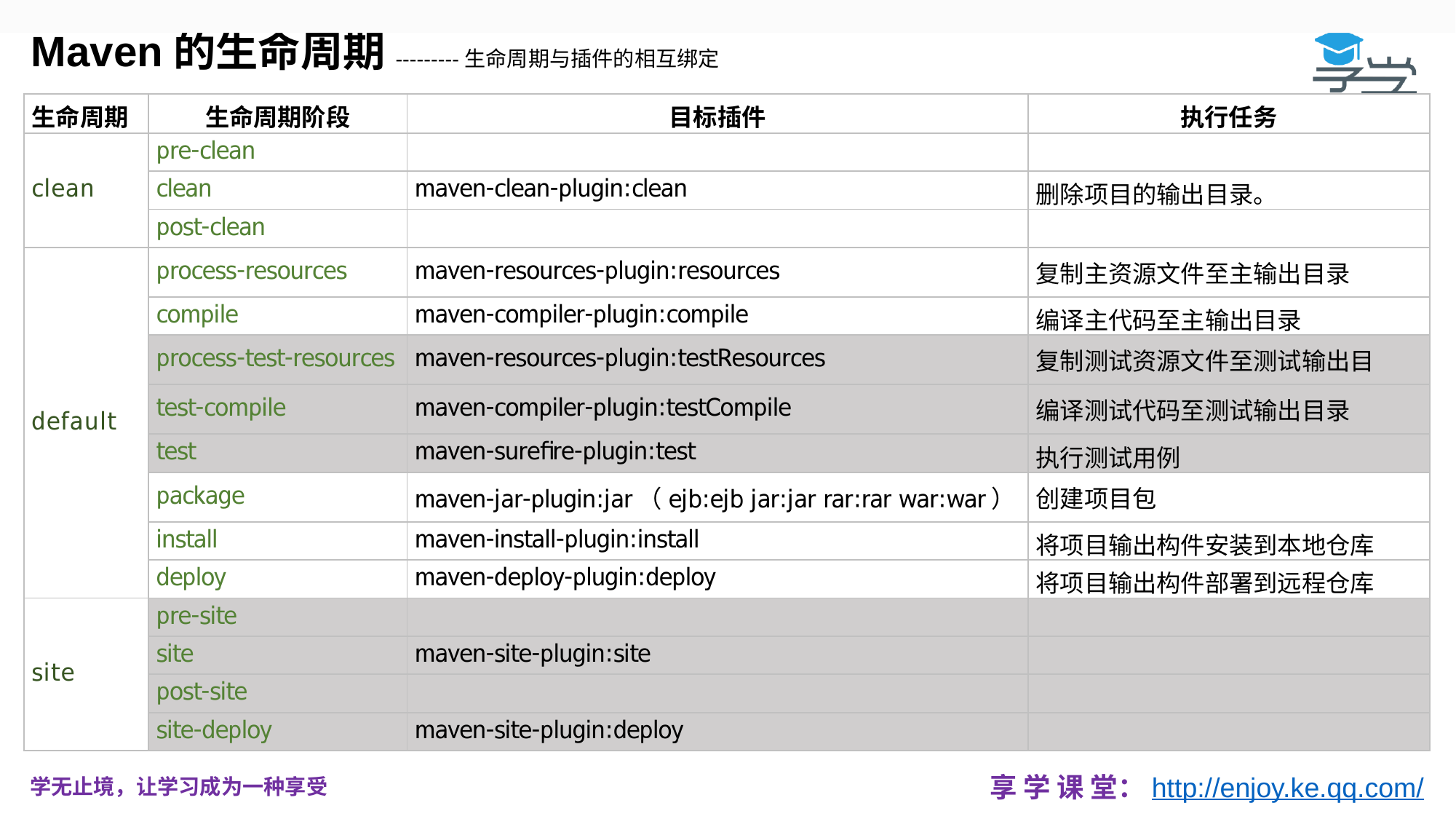

Maven的生命周期---------生命周期与插件的相互绑定

| 生命周期 | 生命周期阶段 | 目标插件 | 执行任务 |
| --- | --- | --- | --- |
| clean | pre-clean |  |  |
|  | clean | maven-clean-plugin:clean | 删除项目的输出目录。 |
|  | post-clean |  |  |
| default | process-resources | maven-resources-plugin:resources | 复制主资源文件至主输出目录 |
|  | compile | maven-compiler-plugin:compile | 编译主代码至主输出目录 |
|  | process-test-resources | maven-resources-plugin:testResources | 复制测试资源文件至测试输出目 |
|  | test-compile | maven-compiler-plugin:testCompile | 编译测试代码至测试输出目录 |
|  | test | maven-surefire-plugin:test | 执行测试用例 |
|  | package | maven-jar-plugin:jar（ejb:ejb jar:jar rar:rar war:war） | 创建项目包 |
|  | install | maven-install-plugin:install | 将项目输出构件安装到本地仓库 |
|  | deploy | maven-deploy-plugin:deploy | 将项目输出构件部署到远程仓库 |
| site | pre-site |  |  |
|  | site | maven-site-plugin:site |  |
|  | post-site |  |  |
|  | site-deploy | maven-site-plugin:deploy |  |